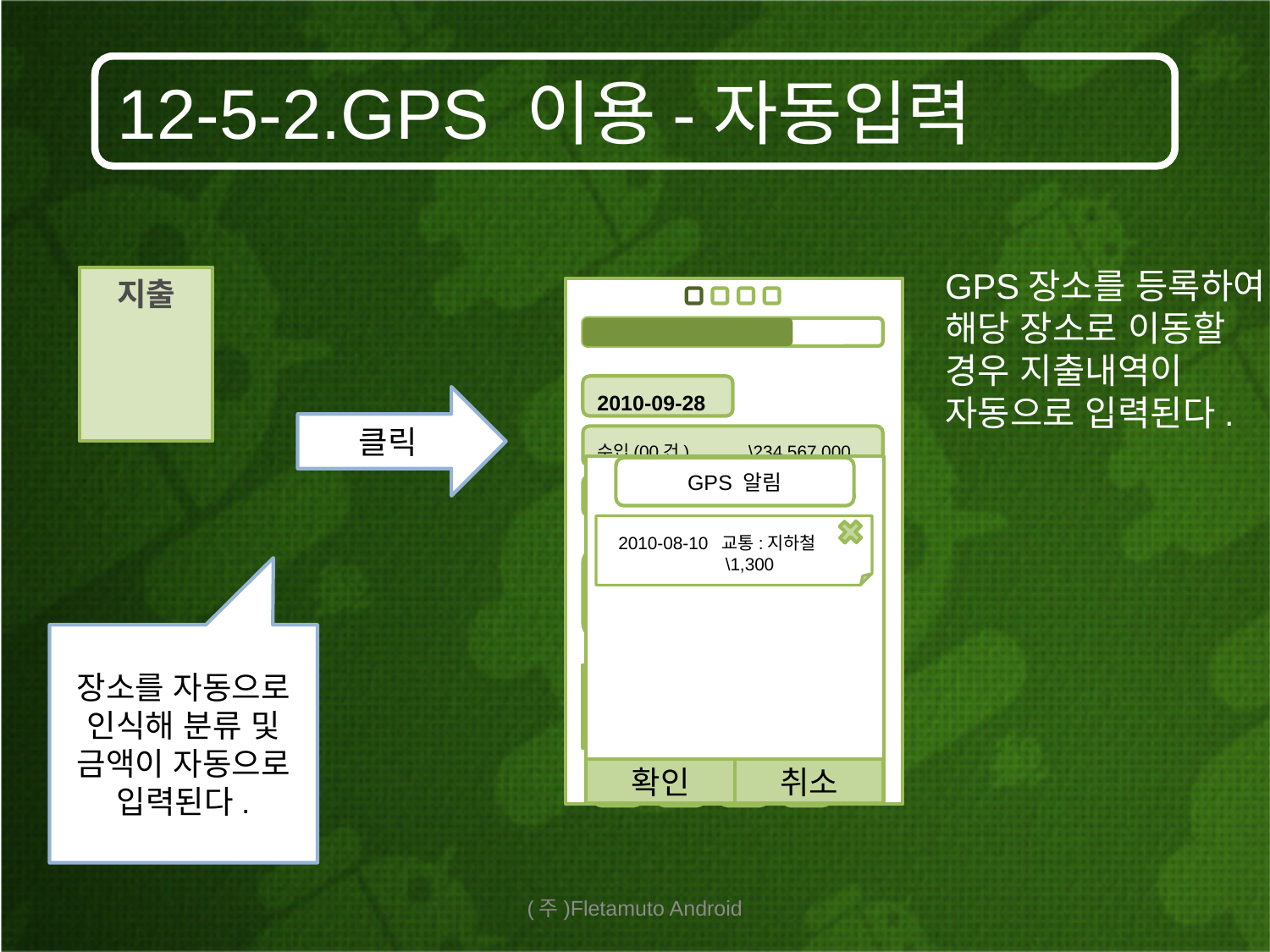

# 12-5-2.GPS 이용-자동입력
GPS장소를 등록하여 해당 장소로 이동할 경우 지출내역이 자동으로 입력된다.
지출

2010-09-28
수입(00건)	     \234,567,000
지출(00건)	     \234,567,000

이번 달 생활비

\70,000
\300,000
수입
지출
\1,234,567,000
\1,234,567,000

클릭

GPS 알림

2010-08-10  교통:지하철
                      \1,300
장소를 자동으로 인식해 분류 및 금액이 자동으로 입력된다.
확인
취소
(주)Fletamuto Android